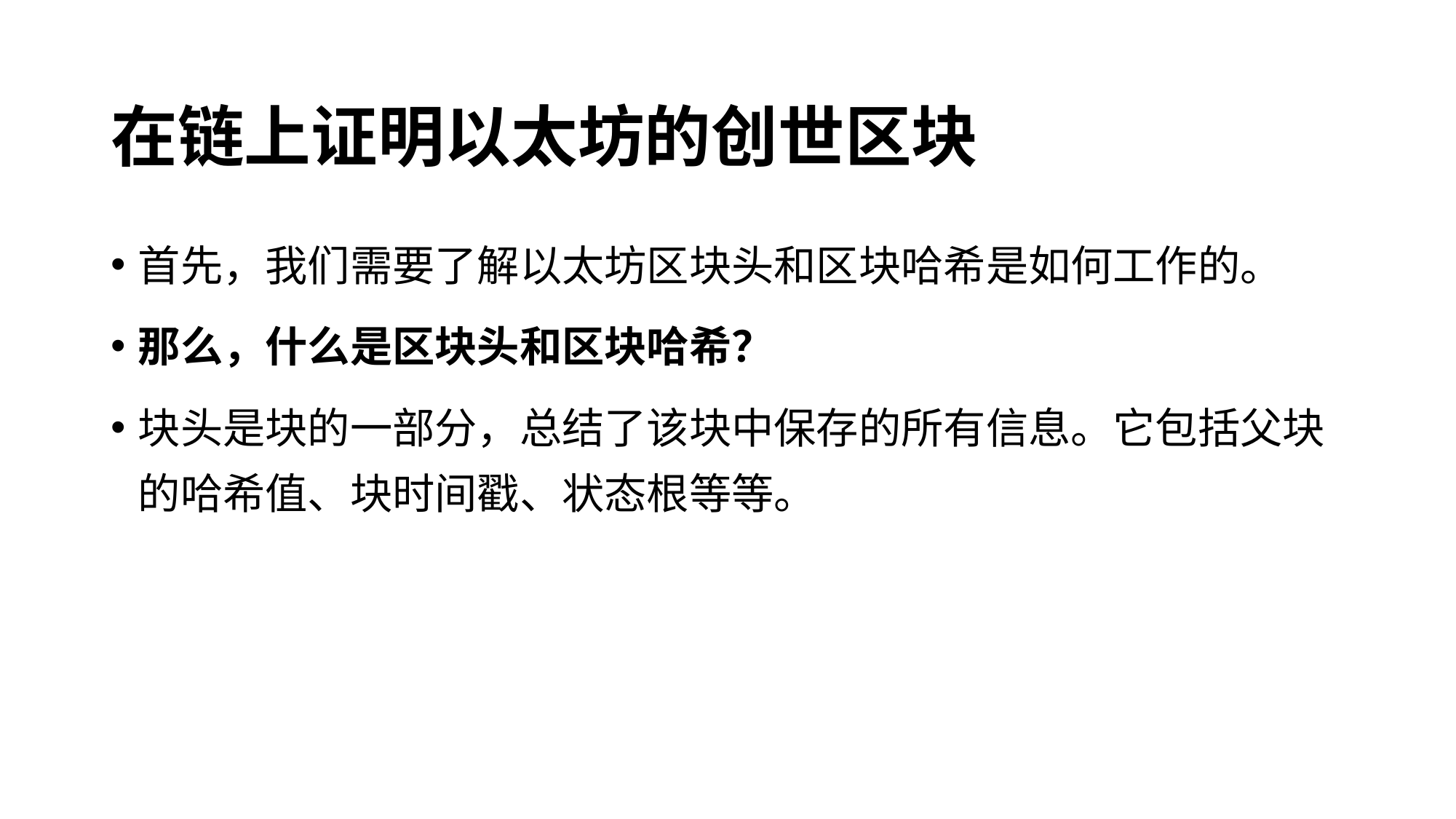

# 在链上证明以太坊的创世区块
首先，我们需要了解以太坊区块头和区块哈希是如何工作的。
那么，什么是区块头和区块哈希？
块头是块的一部分，总结了该块中保存的所有信息。它包括父块的哈希值、块时间戳、状态根等等。